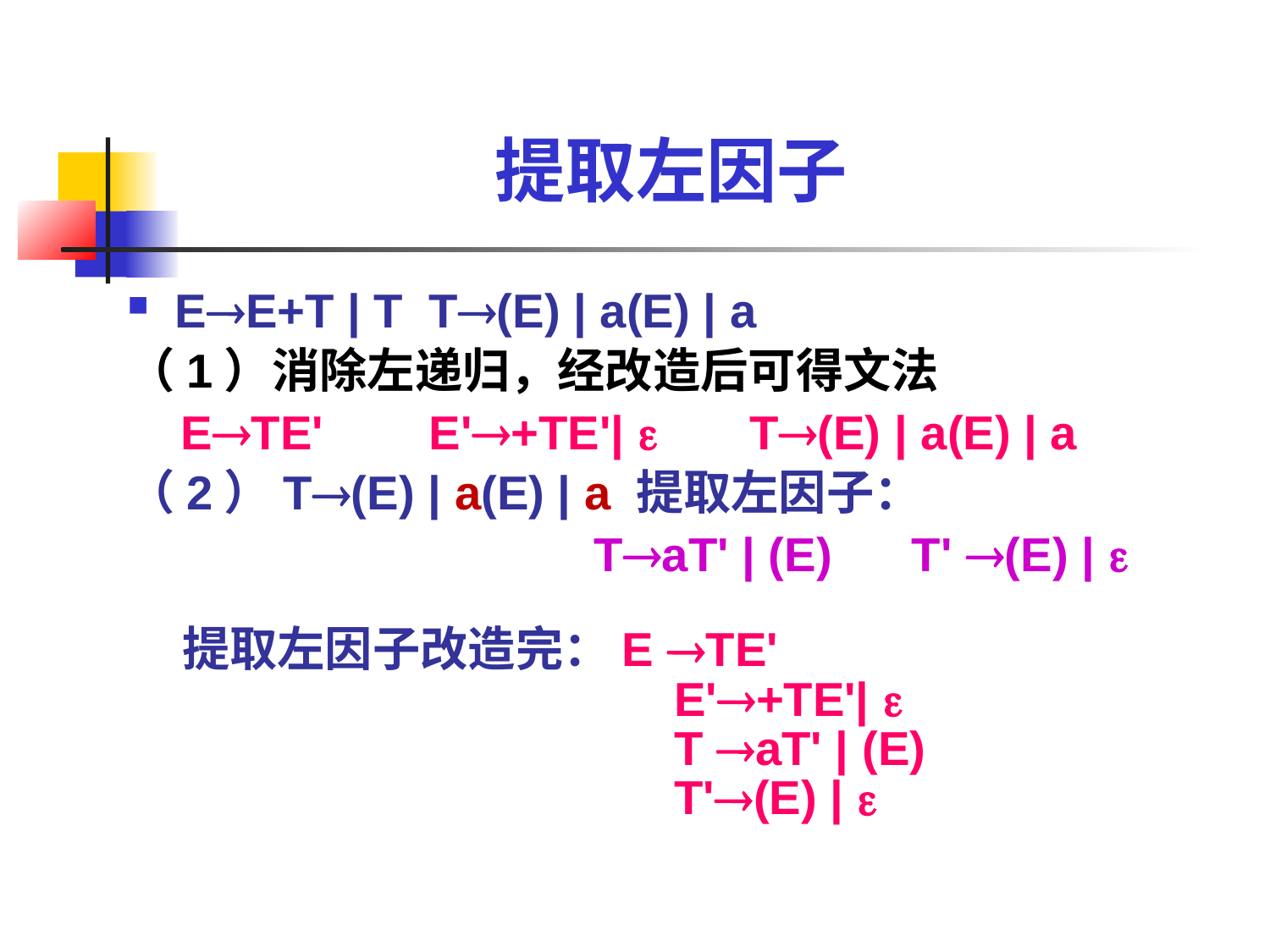

提取左因子
E→E+T | T	T→(E) | a(E) | a
（1）消除左递归，经改造后可得文法
    E→TE'	E'→+TE'| ε	     T→(E) | a(E) | a
（2）T→(E) | a(E) | a 提取左因子：
                                   T→aT' | (E)      T' →(E) | ε
    提取左因子改造完：E →TE'
                                         E'→+TE'| ε
                                         T →aT' | (E)
                                         T'→(E) | ε